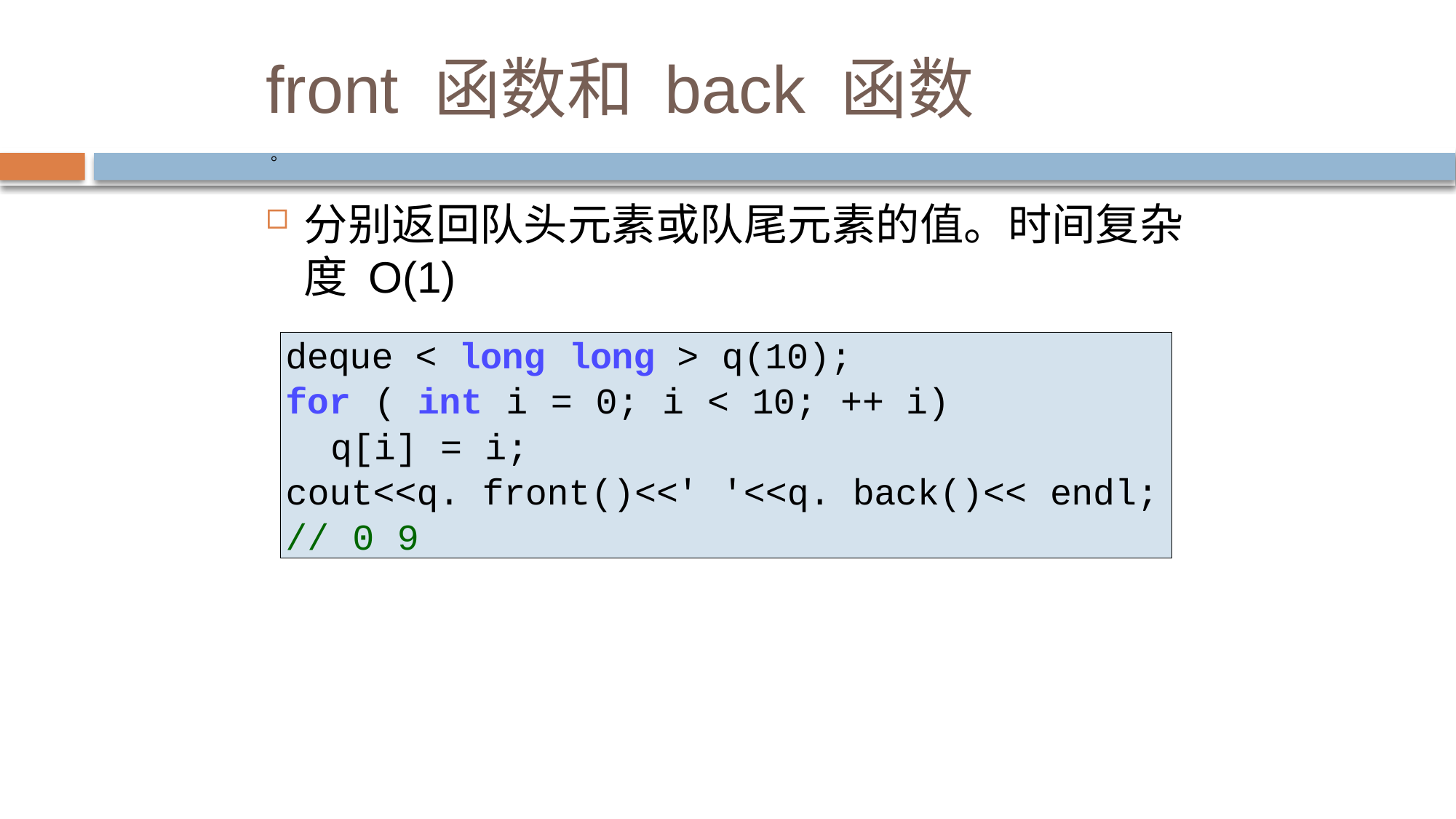

# front 函数和 back 函数
。
分别返回队头元素或队尾元素的值。时间复杂度 O(1)
deque < long long > q(10);
for ( int i = 0; i < 10; ++ i)
  q[i] = i;
cout<<q. front()<<' '<<q. back()<< endl;
// 0 9